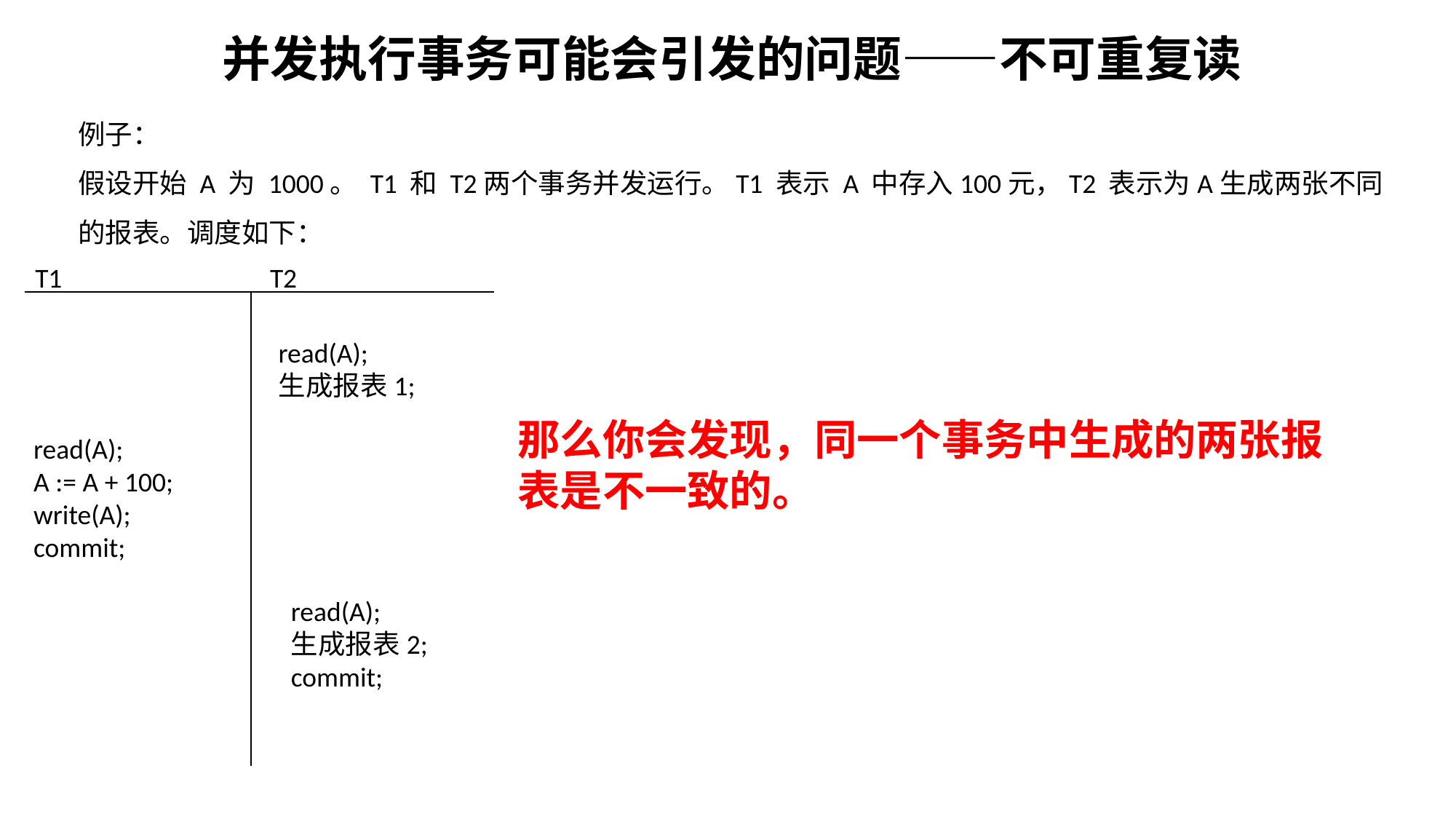

并发执行事务可能会引发的问题——不可重复读
例子：
假设开始 A 为 1000。 T1 和 T2两个事务并发运行。T1 表示 A 中存入100元，T2 表示为A生成两张不同的报表。调度如下：
T1
T2
read(A);
生成报表1;
那么你会发现，同一个事务中生成的两张报表是不一致的。
read(A);
A := A + 100;
write(A);
commit;
read(A);
生成报表2;
commit;